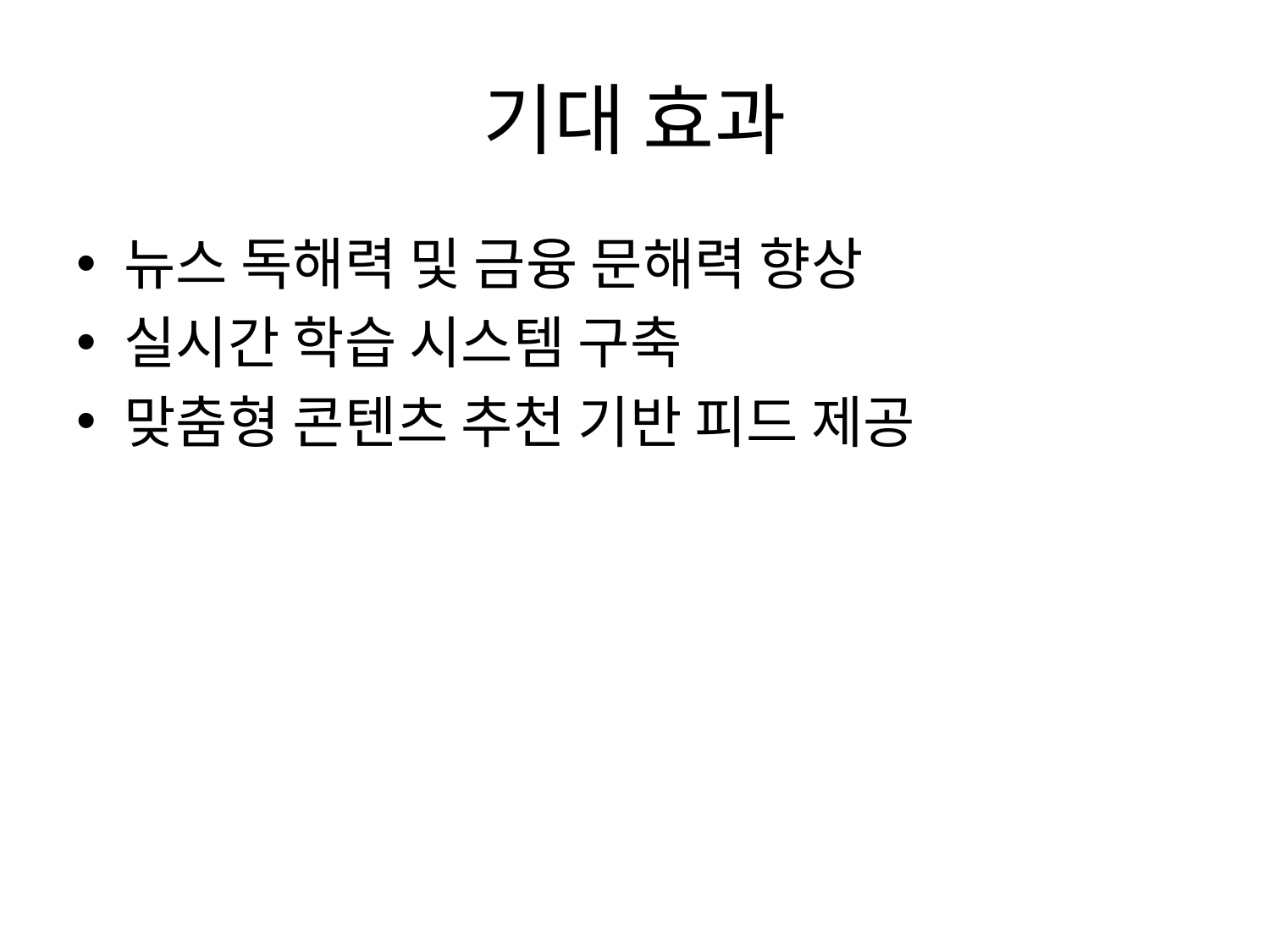

# 기대 효과
뉴스 독해력 및 금융 문해력 향상
실시간 학습 시스템 구축
맞춤형 콘텐츠 추천 기반 피드 제공